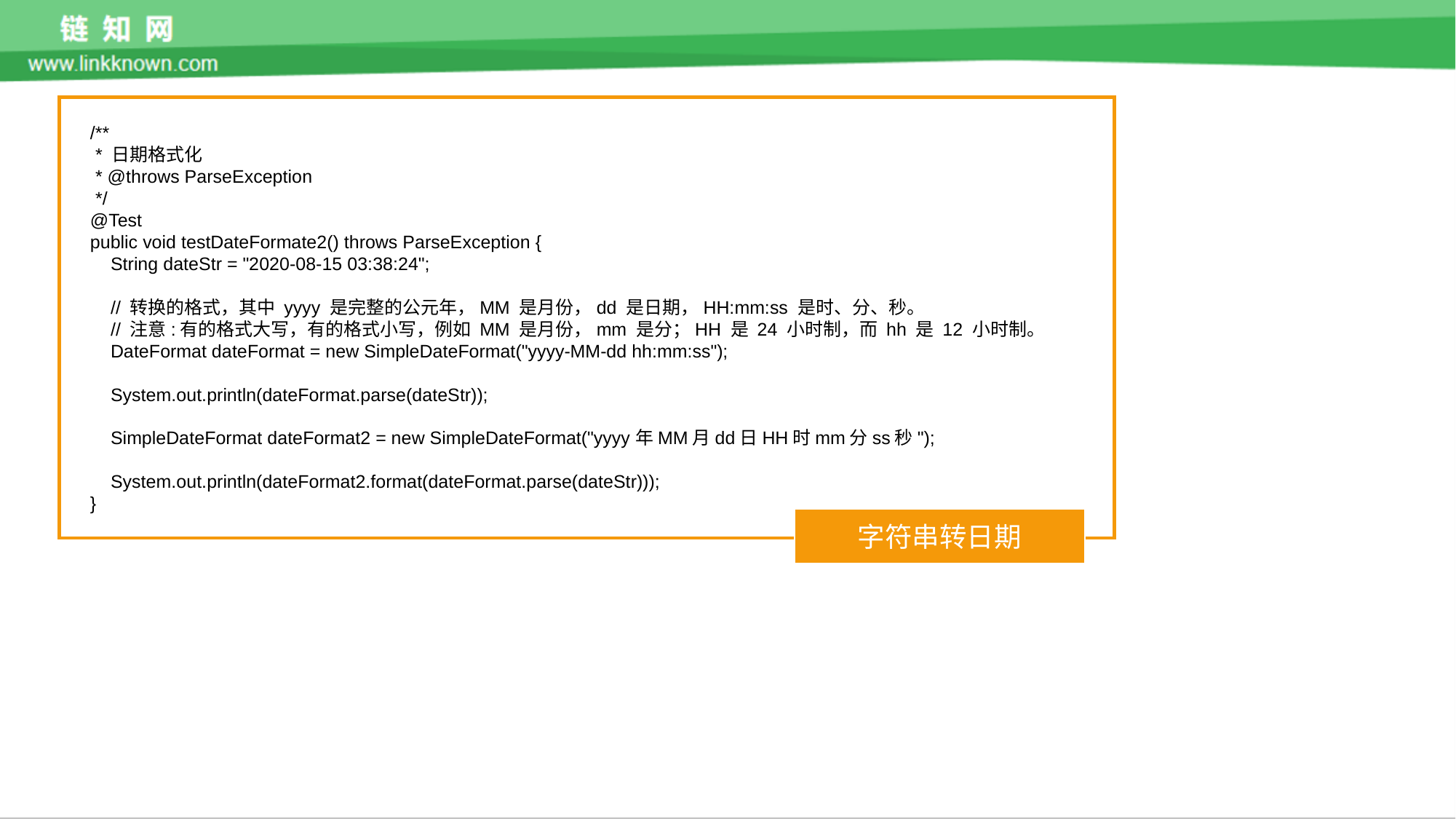

/**
     * 日期格式化
     * @throws ParseException
     */
    @Test
    public void testDateFormate2() throws ParseException {
        String dateStr = "2020-08-15 03:38:24";

        // 转换的格式，其中 yyyy 是完整的公元年，MM 是月份，dd 是日期，HH:mm:ss 是时、分、秒。
        // 注意:有的格式大写，有的格式小写，例如 MM 是月份，mm 是分；HH 是 24 小时制，而 hh 是 12 小时制。
        DateFormat dateFormat = new SimpleDateFormat("yyyy-MM-dd hh:mm:ss");

        System.out.println(dateFormat.parse(dateStr));

        SimpleDateFormat dateFormat2 = new SimpleDateFormat("yyyy年MM月dd日HH时mm分ss秒");

        System.out.println(dateFormat2.format(dateFormat.parse(dateStr)));
    }
字符串转日期